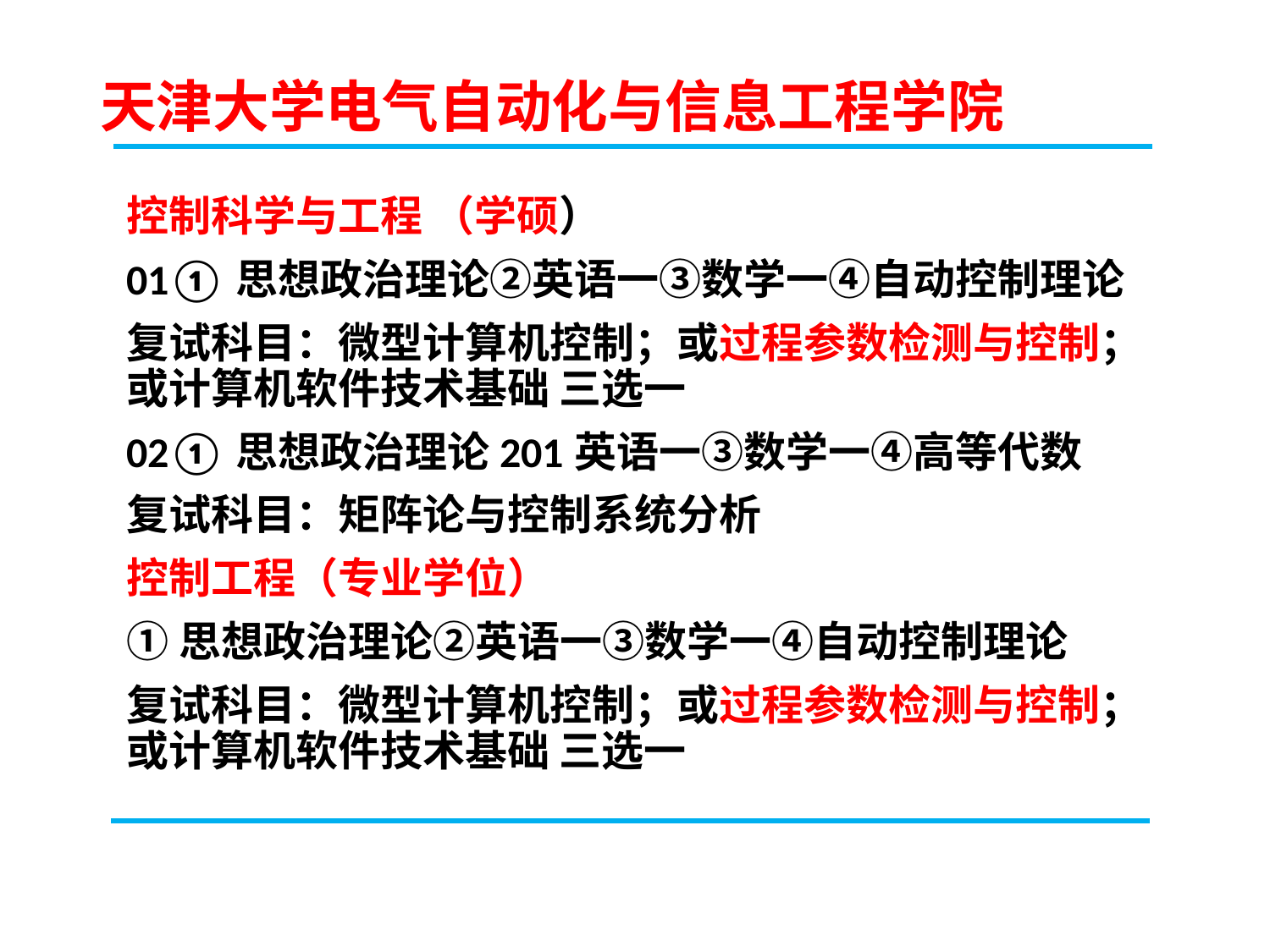

# 天津大学电气自动化与信息工程学院
控制科学与工程 （学硕）
01①思想政治理论②英语一③数学一④自动控制理论
复试科目：微型计算机控制；或过程参数检测与控制；或计算机软件技术基础 三选一
02①思想政治理论201英语一③数学一④高等代数
复试科目：矩阵论与控制系统分析
控制工程（专业学位）
①思想政治理论②英语一③数学一④自动控制理论
复试科目：微型计算机控制；或过程参数检测与控制；或计算机软件技术基础 三选一